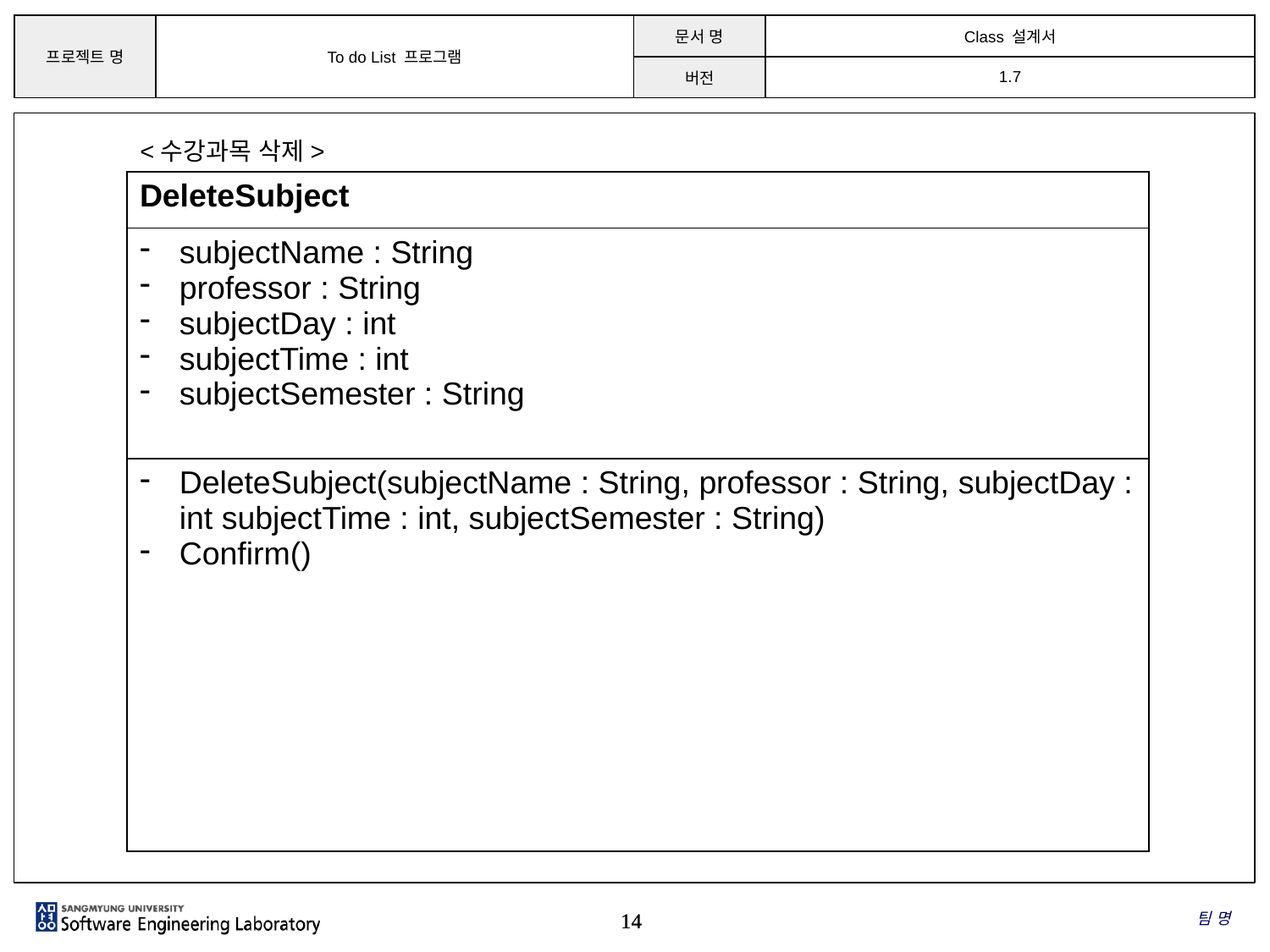

<수강과목 삭제>
| DeleteSubject |
| --- |
| subjectName : String professor : String subjectDay : int subjectTime : int subjectSemester : String |
| DeleteSubject(subjectName : String, professor : String, subjectDay : int subjectTime : int, subjectSemester : String) Confirm() |
팀 명